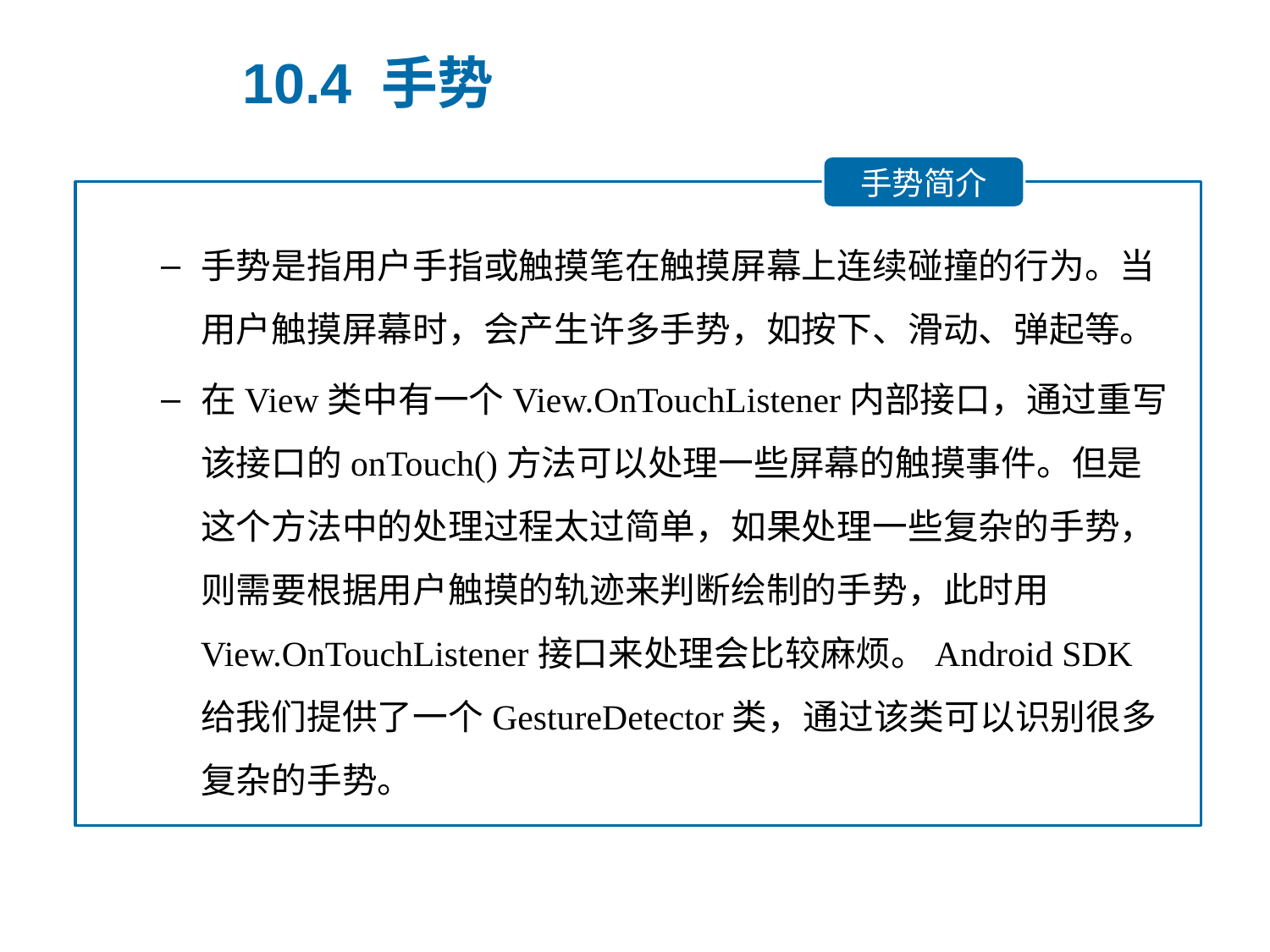

10.4 手势
手势简介

手势是指用户手指或触摸笔在触摸屏幕上连续碰撞的行为。当用户触摸屏幕时，会产生许多手势，如按下、滑动、弹起等。
在View类中有一个View.OnTouchListener内部接口，通过重写该接口的onTouch()方法可以处理一些屏幕的触摸事件。但是这个方法中的处理过程太过简单，如果处理一些复杂的手势，则需要根据用户触摸的轨迹来判断绘制的手势，此时用View.OnTouchListener接口来处理会比较麻烦。Android SDK给我们提供了一个GestureDetector类，通过该类可以识别很多复杂的手势。